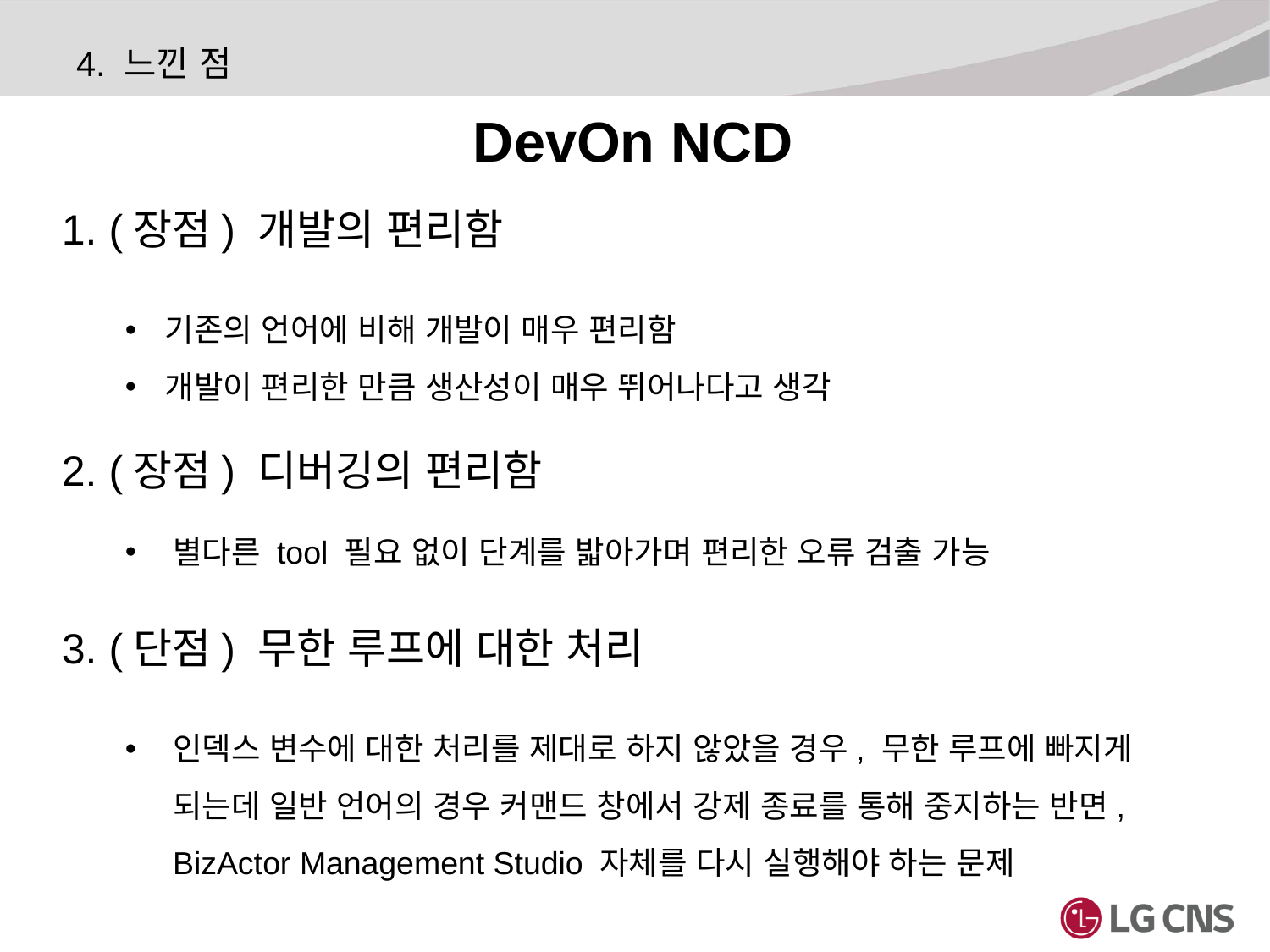

# 4. 느낀 점
DevOn NCD
 (장점) 개발의 편리함

기존의 언어에 비해 개발이 매우 편리함
개발이 편리한 만큼 생산성이 매우 뛰어나다고 생각

 (장점) 디버깅의 편리함

별다른 tool 필요 없이 단계를 밟아가며 편리한 오류 검출 가능

 (단점) 무한 루프에 대한 처리

인덱스 변수에 대한 처리를 제대로 하지 않았을 경우, 무한 루프에 빠지게 되는데 일반 언어의 경우 커맨드 창에서 강제 종료를 통해 중지하는 반면, BizActor Management Studio 자체를 다시 실행해야 하는 문제